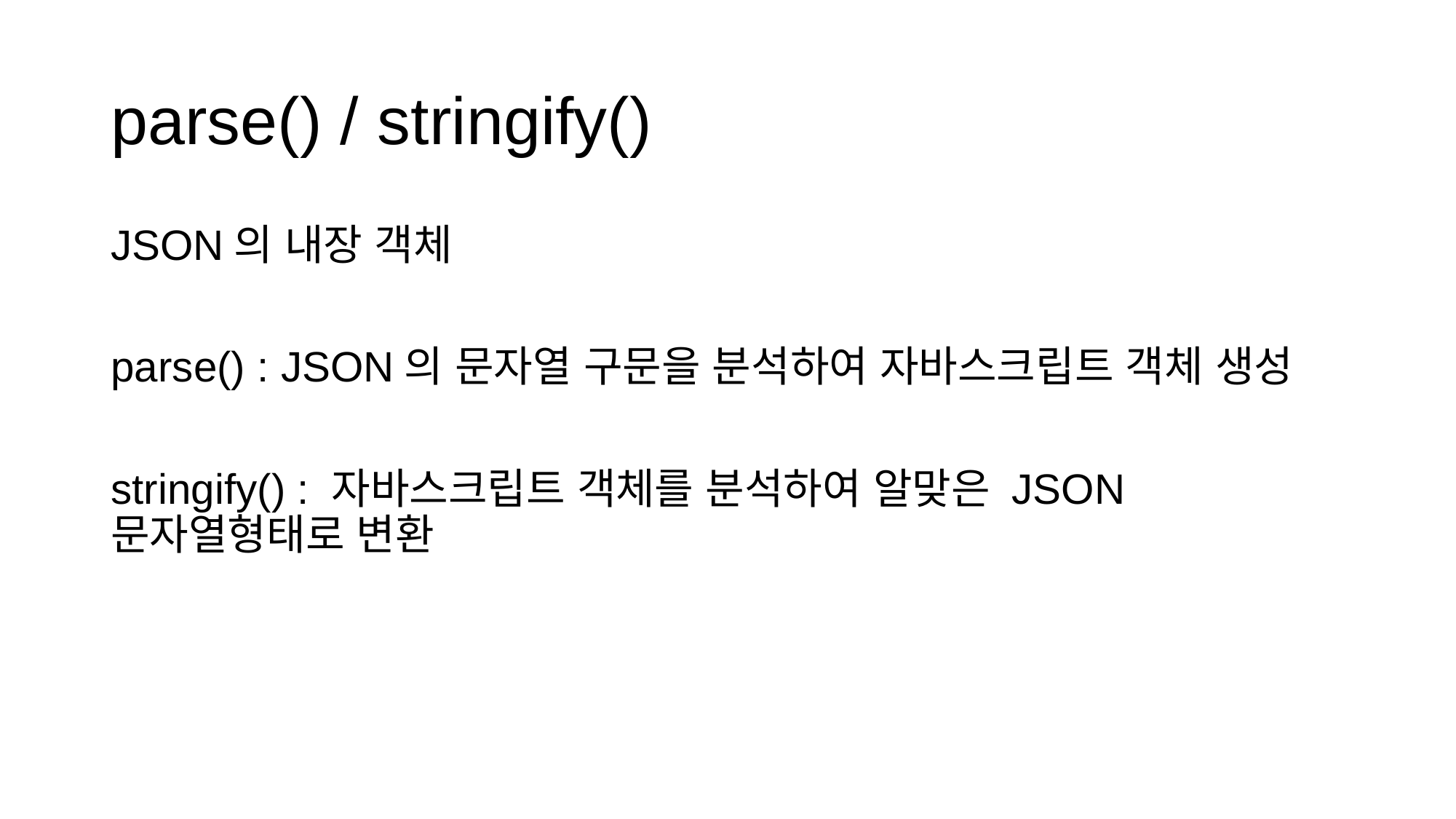

# parse() / stringify()
JSON의 내장 객체

parse() : JSON의 문자열 구문을 분석하여 자바스크립트 객체 생성

stringify() : 자바스크립트 객체를 분석하여 알맞은 JSON 문자열형태로 변환